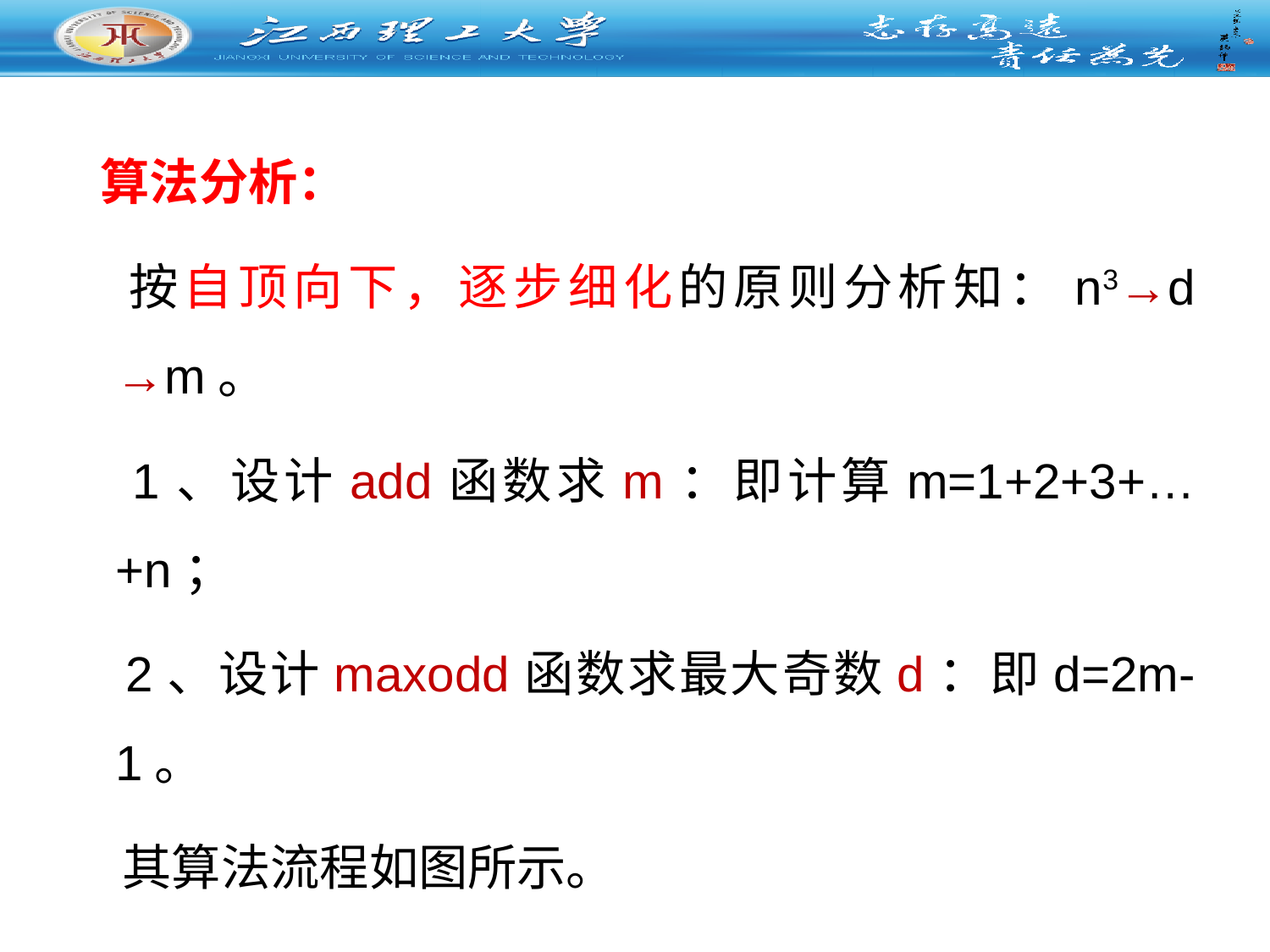

算法分析：
  按自顶向下，逐步细化的原则分析知：n3→d →m。
   1、设计add函数求m：即计算m=1+2+3+…+n；
   2、设计maxodd函数求最大奇数d：即d=2m-1。
   其算法流程如图所示。